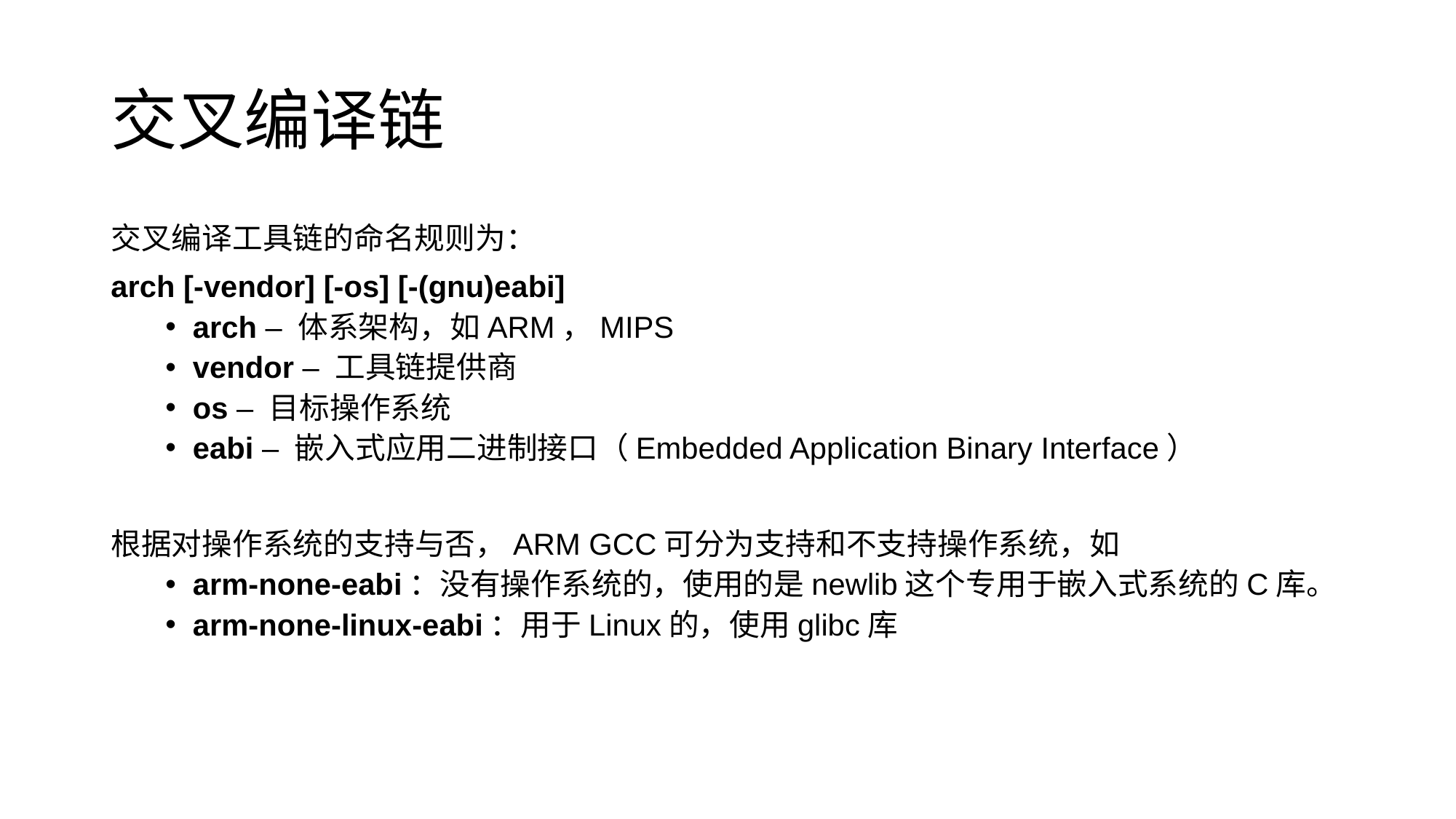

# 交叉编译链
交叉编译工具链的命名规则为：
arch [-vendor] [-os] [-(gnu)eabi]
arch – 体系架构，如ARM，MIPS
vendor – 工具链提供商
os – 目标操作系统
eabi – 嵌入式应用二进制接口（Embedded Application Binary Interface）

根据对操作系统的支持与否，ARM GCC可分为支持和不支持操作系统，如
arm-none-eabi：没有操作系统的，使用的是newlib这个专用于嵌入式系统的C库。
arm-none-linux-eabi：用于Linux的，使用glibc库